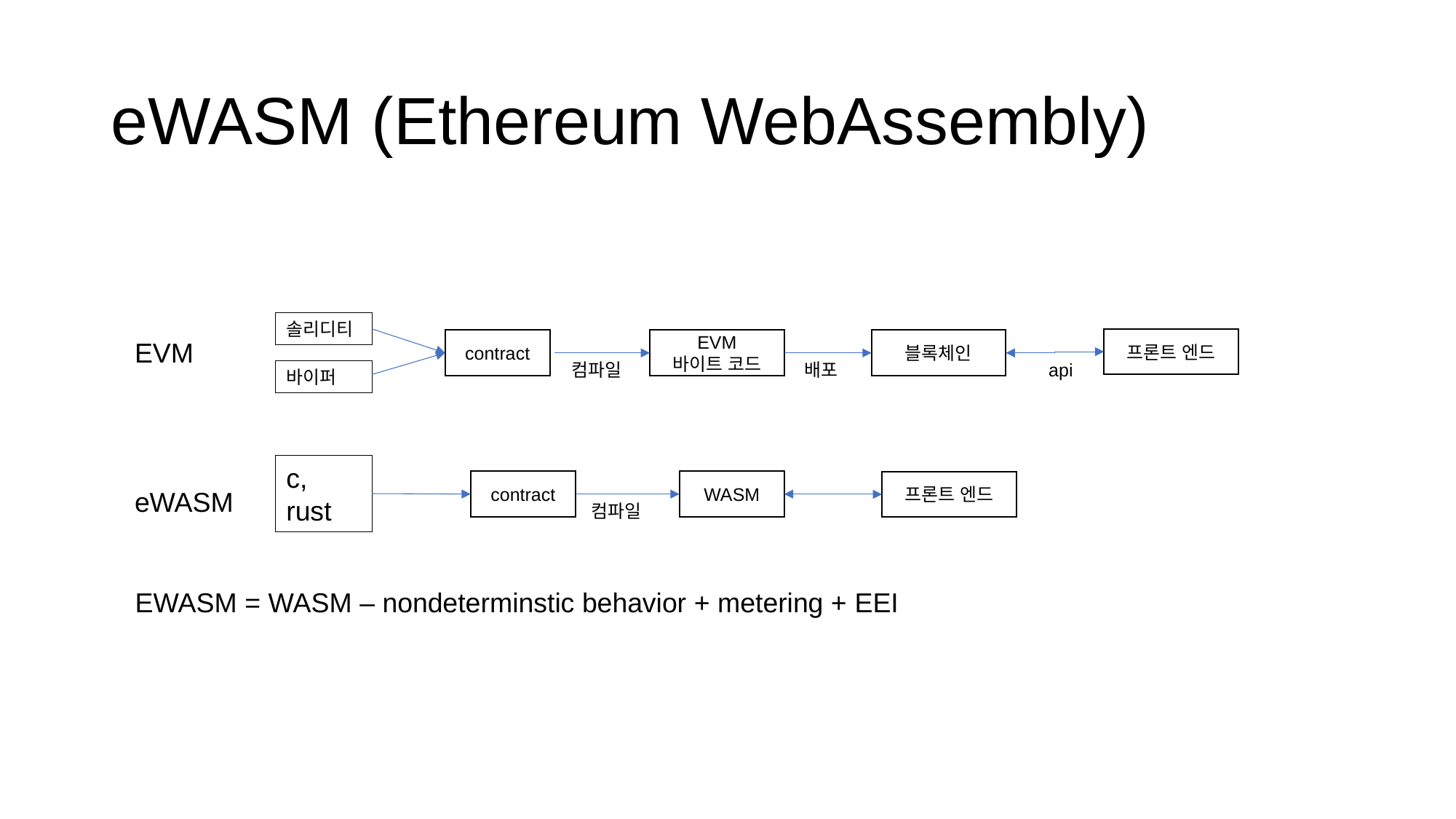

# eWASM (Ethereum WebAssembly)
솔리디티
프론트 엔드
EVM
contract
EVM
바이트 코드
블록체인
컴파일
배포
api
바이퍼
c,
rust
contract
WASM
프론트 엔드
eWASM
컴파일
EWASM = WASM – nondeterminstic behavior + metering + EEI